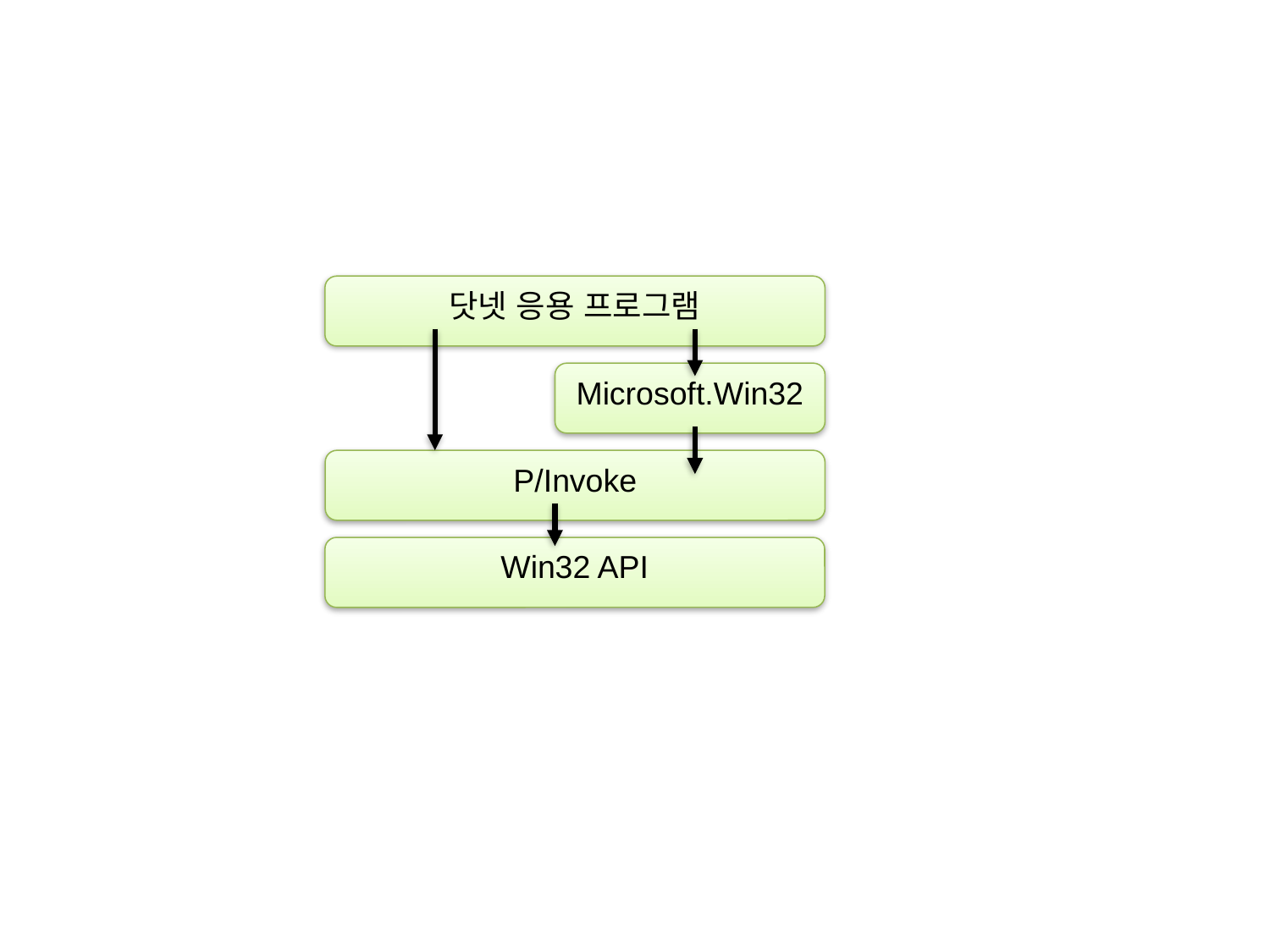

닷넷 응용 프로그램
Microsoft.Win32
P/Invoke
Win32 API